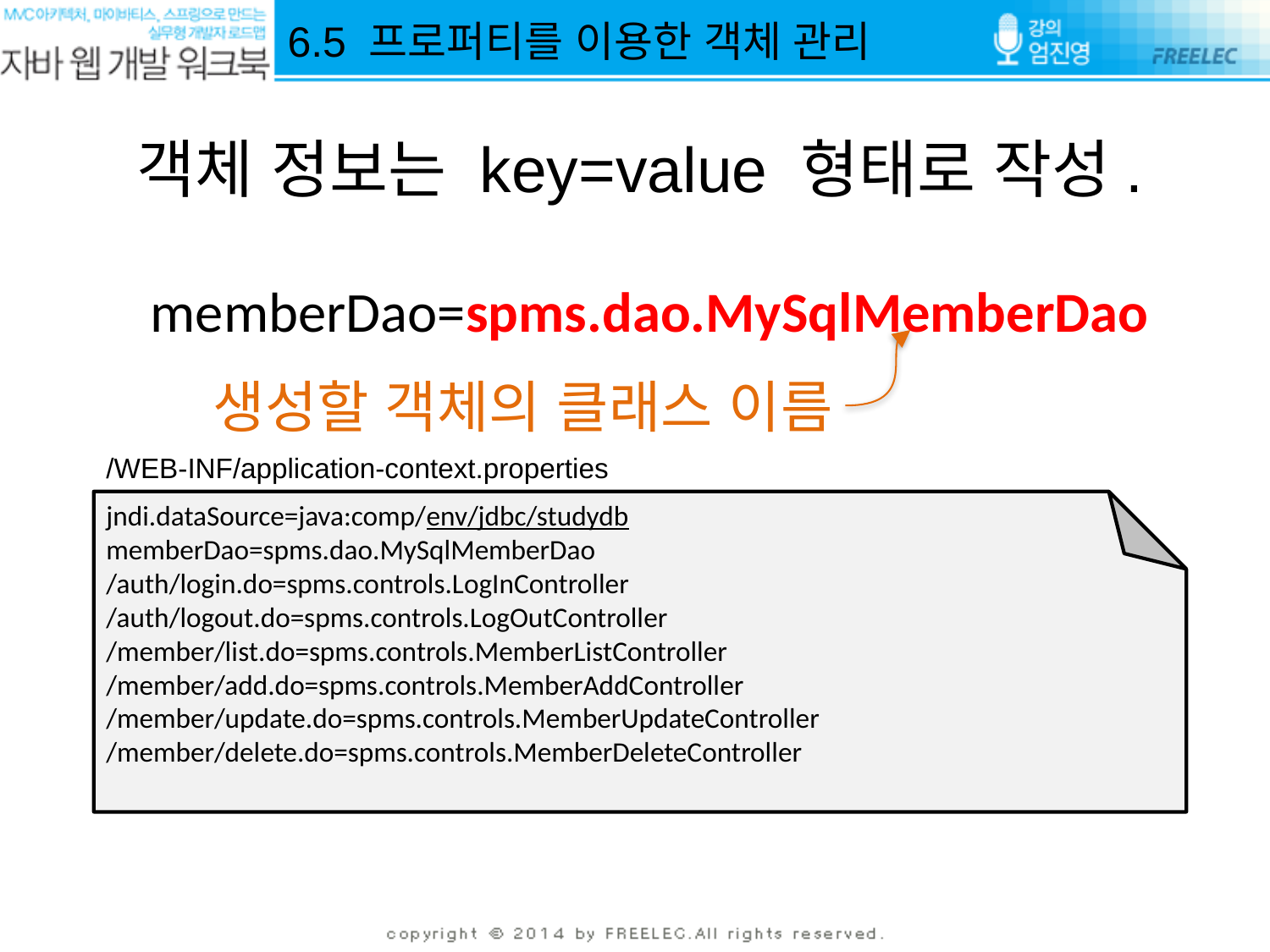

6.5 프로퍼티를 이용한 객체 관리
객체 정보는 key=value 형태로 작성.
memberDao=spms.dao.MySqlMemberDao
생성할 객체의 클래스 이름
/WEB-INF/application-context.properties

jndi.dataSource=java:comp/env/jdbc/studydb
memberDao=spms.dao.MySqlMemberDao
/auth/login.do=spms.controls.LogInController
/auth/logout.do=spms.controls.LogOutController
/member/list.do=spms.controls.MemberListController
/member/add.do=spms.controls.MemberAddController
/member/update.do=spms.controls.MemberUpdateController
/member/delete.do=spms.controls.MemberDeleteController